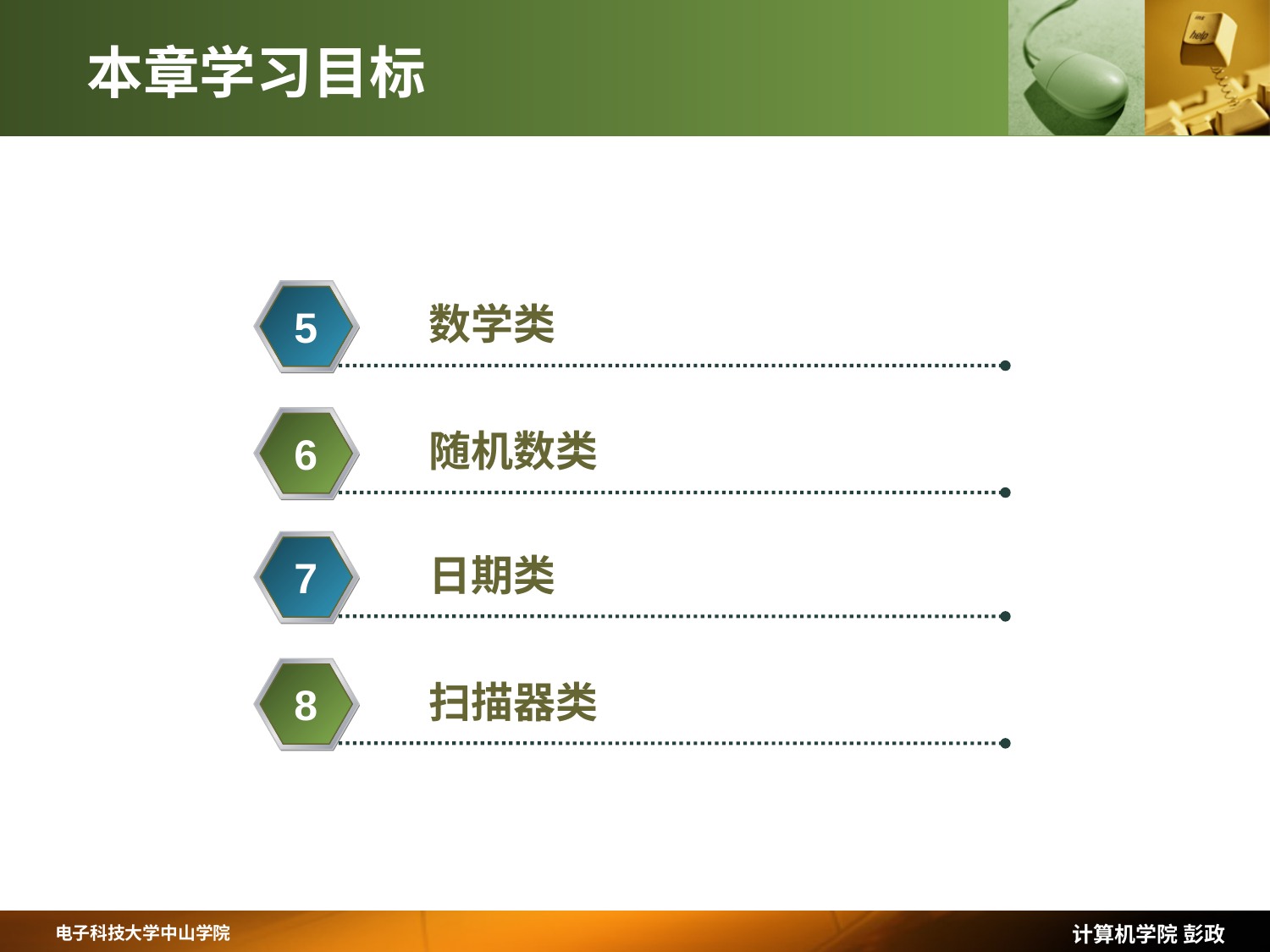

# 本章学习目标

数学类
5

随机数类
6

日期类
7

扫描器类
8

计算机学院 彭政
电子科技大学中山学院